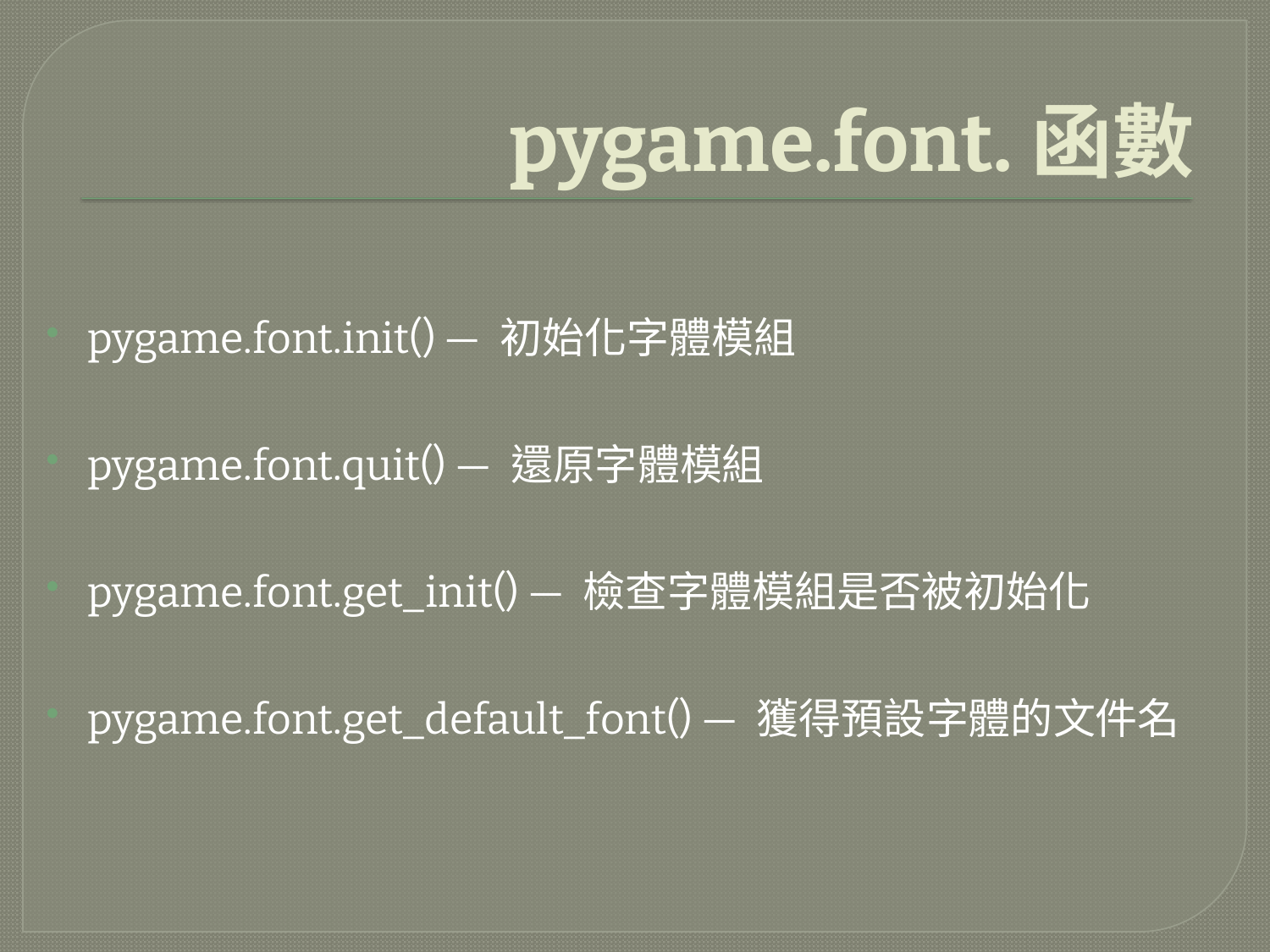

# pygame.font.函數
pygame.font.init() — 初始化字體模組
pygame.font.quit() — 還原字體模組
pygame.font.get_init() — 檢查字體模組是否被初始化
pygame.font.get_default_font() — 獲得預設字體的文件名